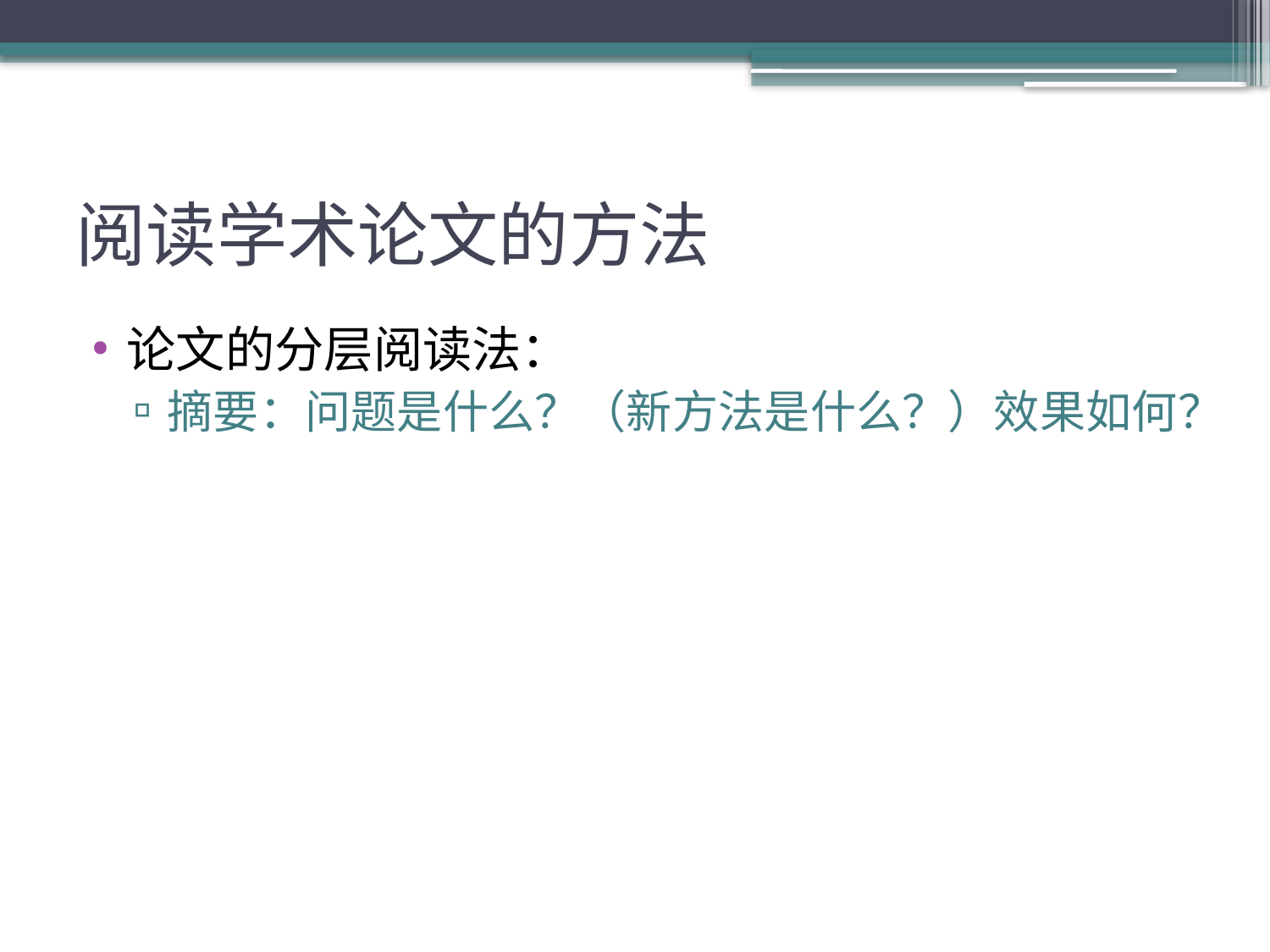

# 阅读学术论文的方法
论文的分层阅读法：
摘要：问题是什么？（新方法是什么？）效果如何？